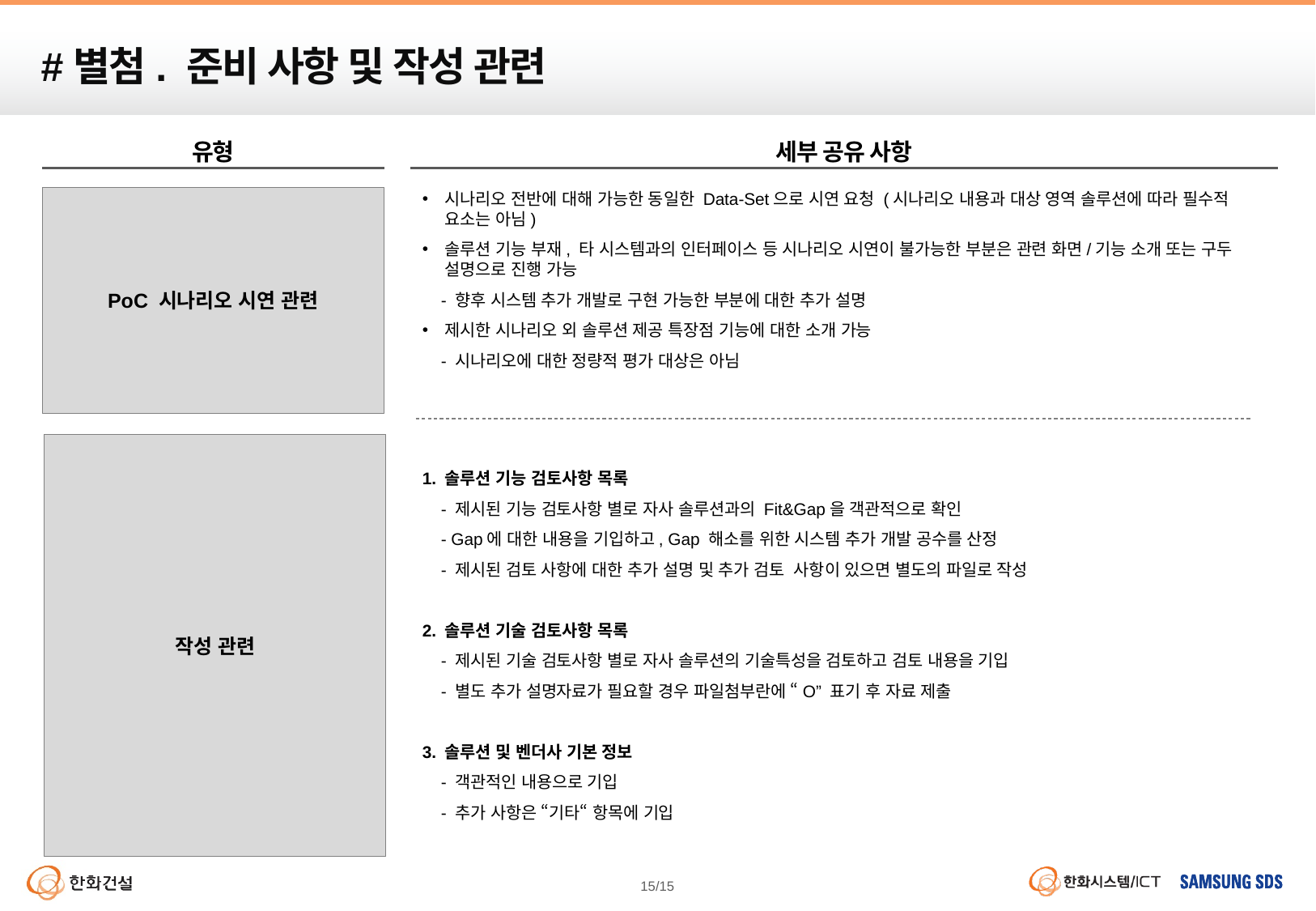

# #별첨. 준비 사항 및 작성 관련
유형
세부 공유 사항
PoC 시나리오 시연 관련
시나리오 전반에 대해 가능한 동일한 Data-Set으로 시연 요청 (시나리오 내용과 대상 영역 솔루션에 따라 필수적 요소는 아님)
솔루션 기능 부재, 타 시스템과의 인터페이스 등 시나리오 시연이 불가능한 부분은 관련 화면/기능 소개 또는 구두 설명으로 진행 가능
    - 향후 시스템 추가 개발로 구현 가능한 부분에 대한 추가 설명
제시한 시나리오 외 솔루션 제공 특장점 기능에 대한 소개 가능
    - 시나리오에 대한 정량적 평가 대상은 아님
작성 관련
1. 솔루션 기능 검토사항 목록
    - 제시된 기능 검토사항 별로 자사 솔루션과의 Fit&Gap을 객관적으로 확인
    - Gap에 대한 내용을 기입하고, Gap 해소를 위한 시스템 추가 개발 공수를 산정
    - 제시된 검토 사항에 대한 추가 설명 및 추가 검토  사항이 있으면 별도의 파일로 작성

2. 솔루션 기술 검토사항 목록
    - 제시된 기술 검토사항 별로 자사 솔루션의 기술특성을 검토하고 검토 내용을 기입
    - 별도 추가 설명자료가 필요할 경우 파일첨부란에 “O” 표기 후 자료 제출

3. 솔루션 및 벤더사 기본 정보
    - 객관적인 내용으로 기입
    - 추가 사항은 “기타“ 항목에 기입